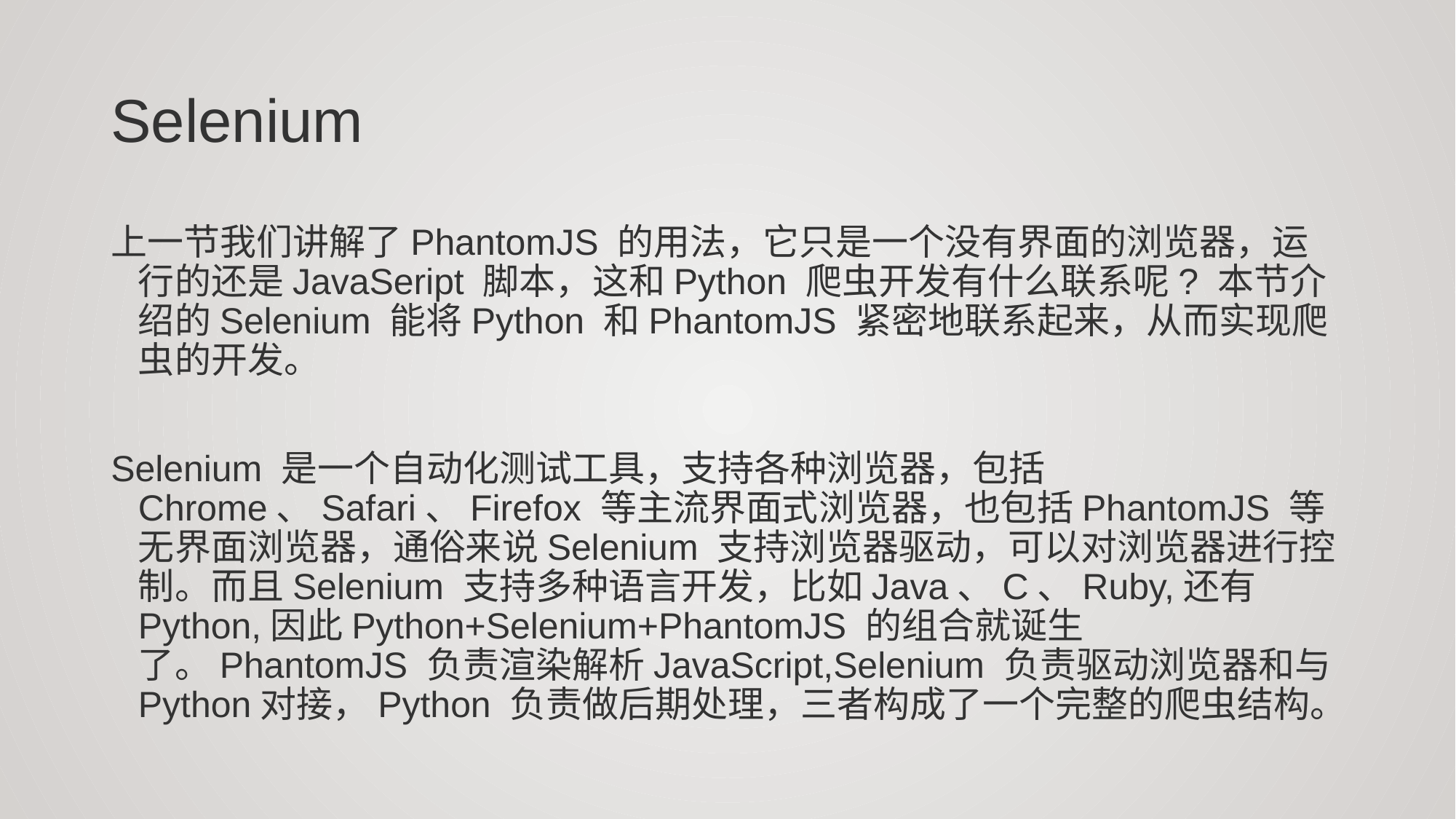

# Selenium
上一节我们讲解了PhantomJS 的用法，它只是一个没有界面的浏览器，运行的还是JavaSeript 脚本，这和Python 爬虫开发有什么联系呢? 本节介绍的Selenium 能将Python 和PhantomJS 紧密地联系起来，从而实现爬虫的开发。

Selenium 是一个自动化测试工具，支持各种浏览器，包括Chrome、Safari、Firefox 等主流界面式浏览器，也包括PhantomJS 等无界面浏览器，通俗来说Selenium 支持浏览器驱动，可以对浏览器进行控制。而且Selenium 支持多种语言开发，比如Java、C、Ruby,还有Python,因此Python+Selenium+PhantomJS 的组合就诞生了。PhantomJS 负责渲染解析JavaScript,Selenium 负责驱动浏览器和与Python对接，Python 负责做后期处理，三者构成了一个完整的爬虫结构。